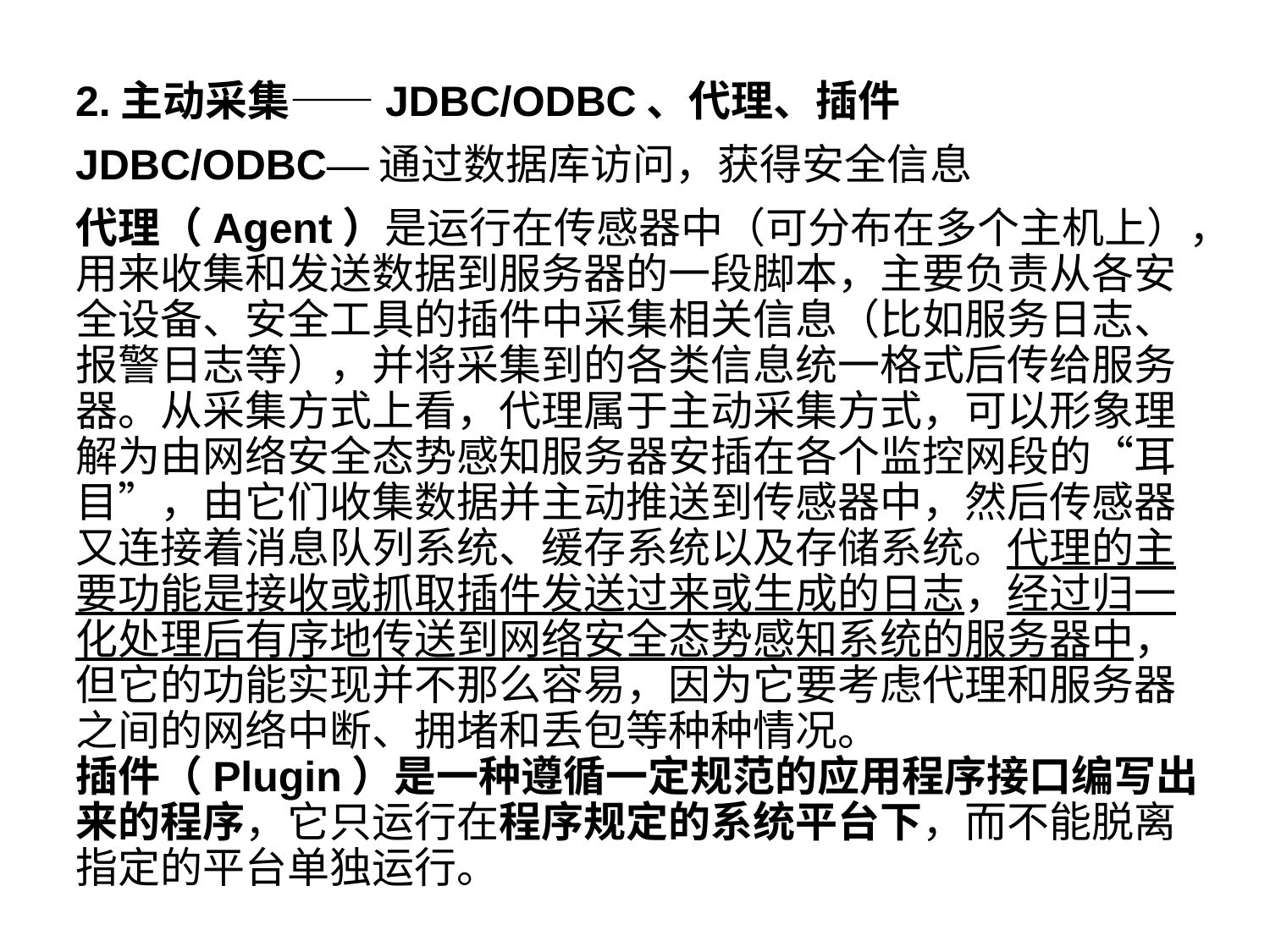

2.主动采集——JDBC/ODBC、代理、插件
JDBC/ODBC—通过数据库访问，获得安全信息
代理（Agent）是运行在传感器中（可分布在多个主机上），用来收集和发送数据到服务器的一段脚本，主要负责从各安全设备、安全工具的插件中采集相关信息（比如服务日志、报警日志等），并将采集到的各类信息统一格式后传给服务器。从采集方式上看，代理属于主动采集方式，可以形象理解为由网络安全态势感知服务器安插在各个监控网段的“耳目”，由它们收集数据并主动推送到传感器中，然后传感器又连接着消息队列系统、缓存系统以及存储系统。代理的主要功能是接收或抓取插件发送过来或生成的日志，经过归一化处理后有序地传送到网络安全态势感知系统的服务器中，但它的功能实现并不那么容易，因为它要考虑代理和服务器之间的网络中断、拥堵和丢包等种种情况。
插件（Plugin）是一种遵循一定规范的应用程序接口编写出来的程序，它只运行在程序规定的系统平台下，而不能脱离指定的平台单独运行。